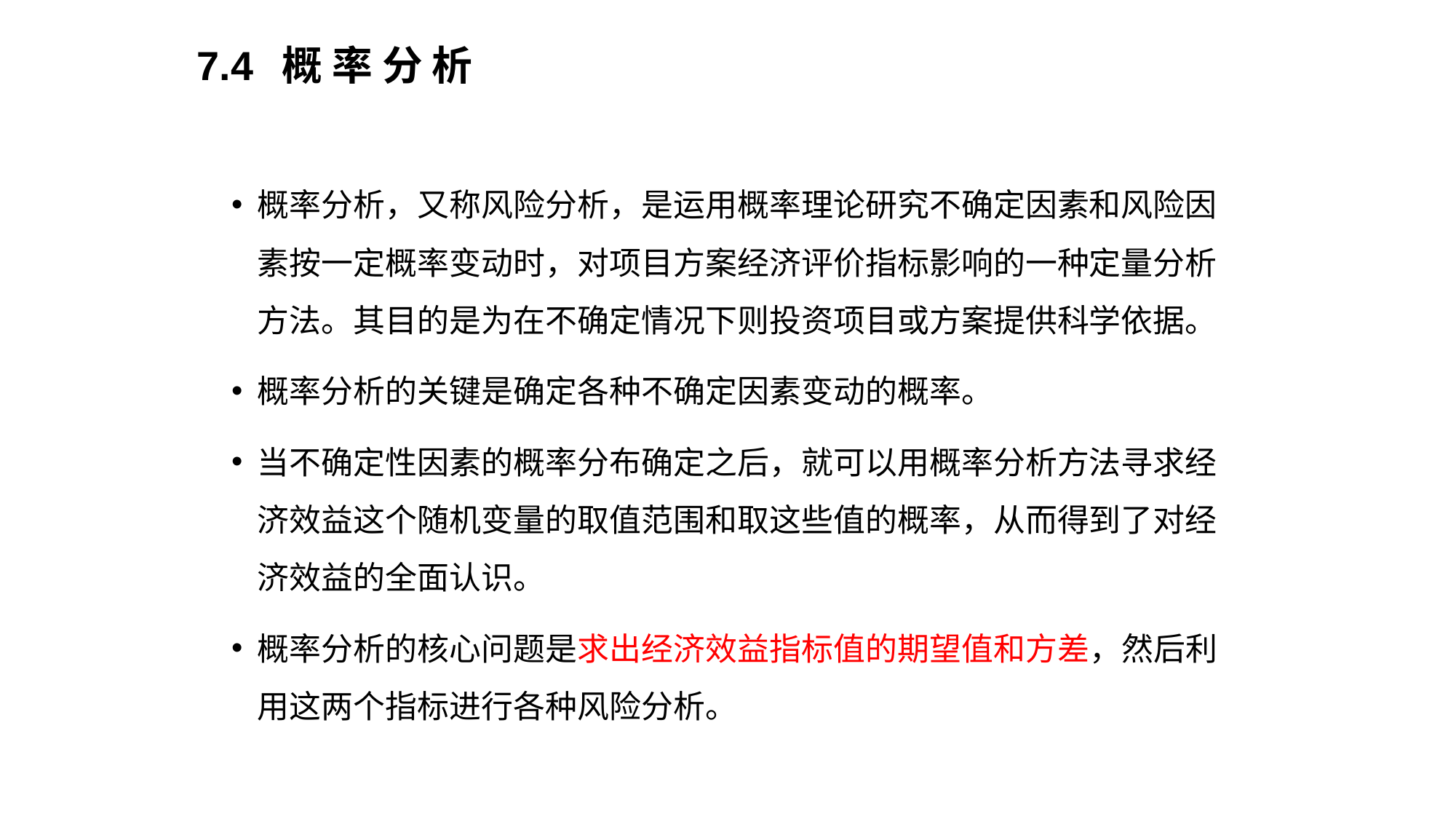

# 7.4  概 率 分 析
概率分析，又称风险分析，是运用概率理论研究不确定因素和风险因素按一定概率变动时，对项目方案经济评价指标影响的一种定量分析方法。其目的是为在不确定情况下则投资项目或方案提供科学依据。
概率分析的关键是确定各种不确定因素变动的概率。
当不确定性因素的概率分布确定之后，就可以用概率分析方法寻求经济效益这个随机变量的取值范围和取这些值的概率，从而得到了对经济效益的全面认识。
概率分析的核心问题是求出经济效益指标值的期望值和方差，然后利用这两个指标进行各种风险分析。
2